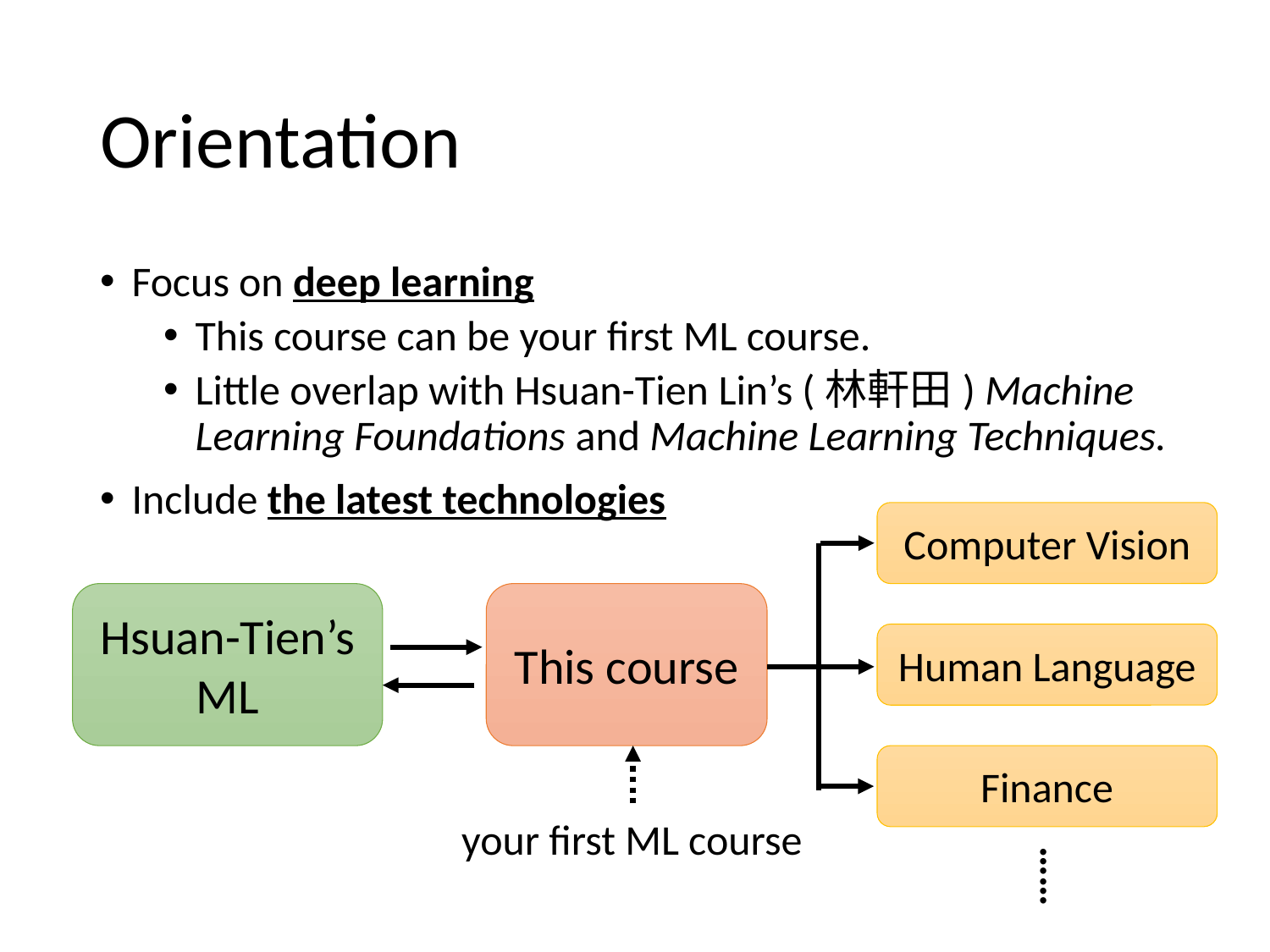

# Orientation
Focus on deep learning
This course can be your first ML course.
Little overlap with Hsuan-Tien Lin’s (林軒田) Machine Learning Foundations and Machine Learning Techniques.
Include the latest technologies
Computer Vision
Hsuan-Tien’s
ML
This course
Human Language
Finance
your first ML course
……